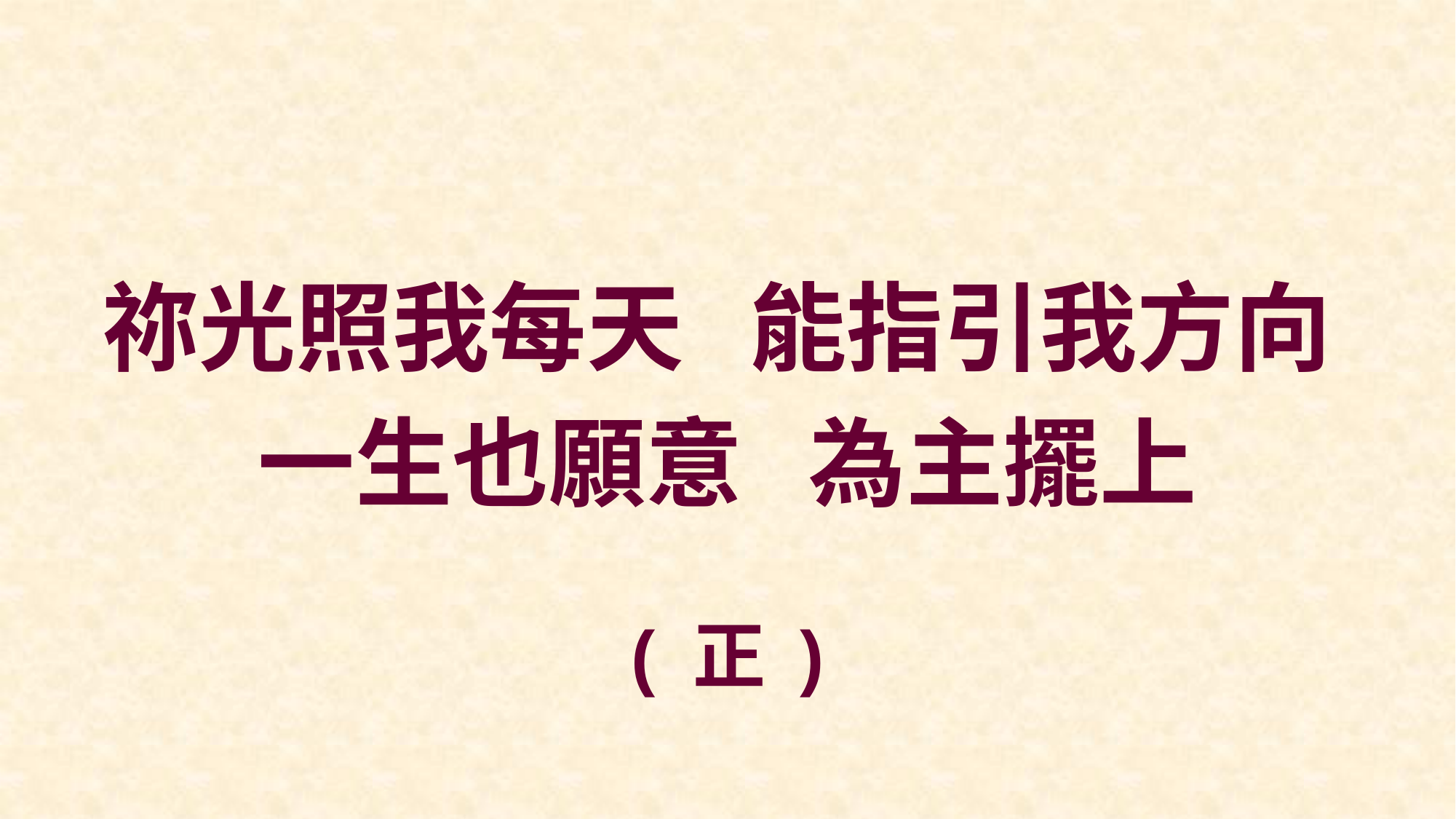

祢光照我每天   能指引我方向
一生也願意   為主擺上
( 正 )